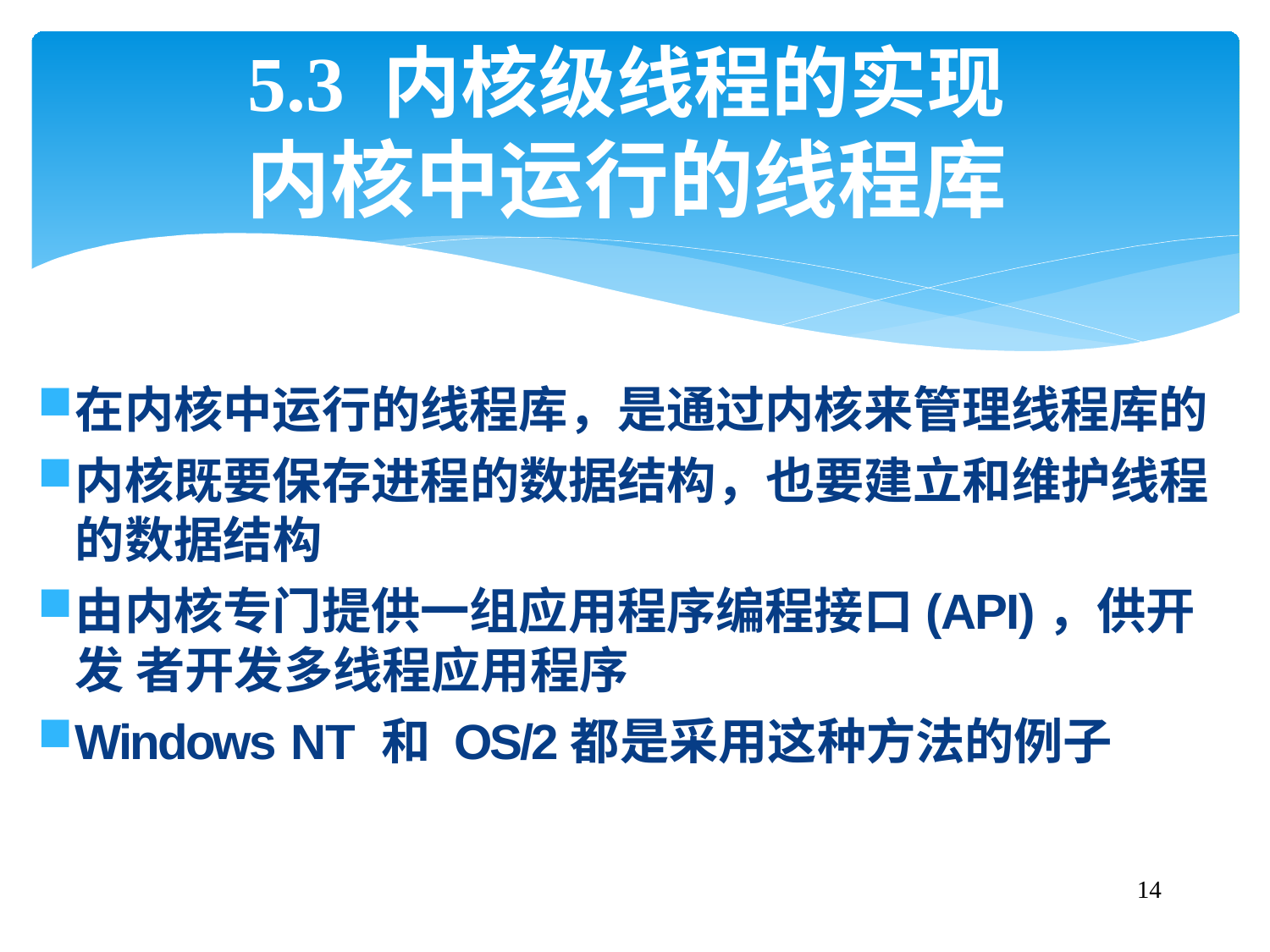

# 5.3 内核级线程的实现
内核中运行的线程库
在内核中运行的线程库，是通过内核来管理线程库的
内核既要保存进程的数据结构，也要建立和维护线程 的数据结构
由内核专门提供一组应用程序编程接口(API)，供开发 者开发多线程应用程序
Windows NT 和OS/2都是采用这种方法的例子
14